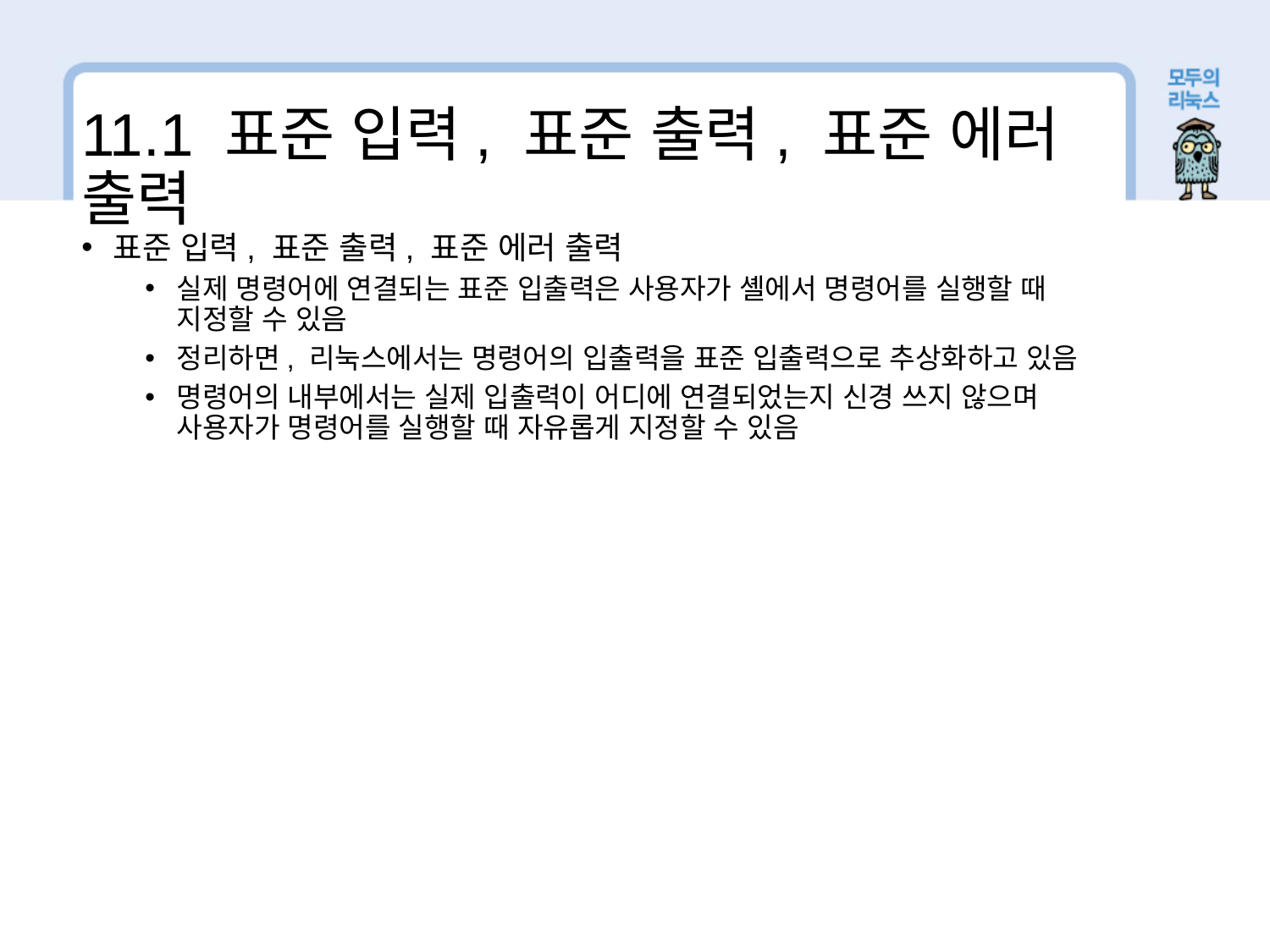

11.1 표준 입력, 표준 출력, 표준 에러 출력
표준 입력, 표준 출력, 표준 에러 출력
실제 명령어에 연결되는 표준 입출력은 사용자가 셸에서 명령어를 실행할 때 지정할 수 있음
정리하면, 리눅스에서는 명령어의 입출력을 표준 입출력으로 추상화하고 있음
명령어의 내부에서는 실제 입출력이 어디에 연결되었는지 신경 쓰지 않으며 사용자가 명령어를 실행할 때 자유롭게 지정할 수 있음